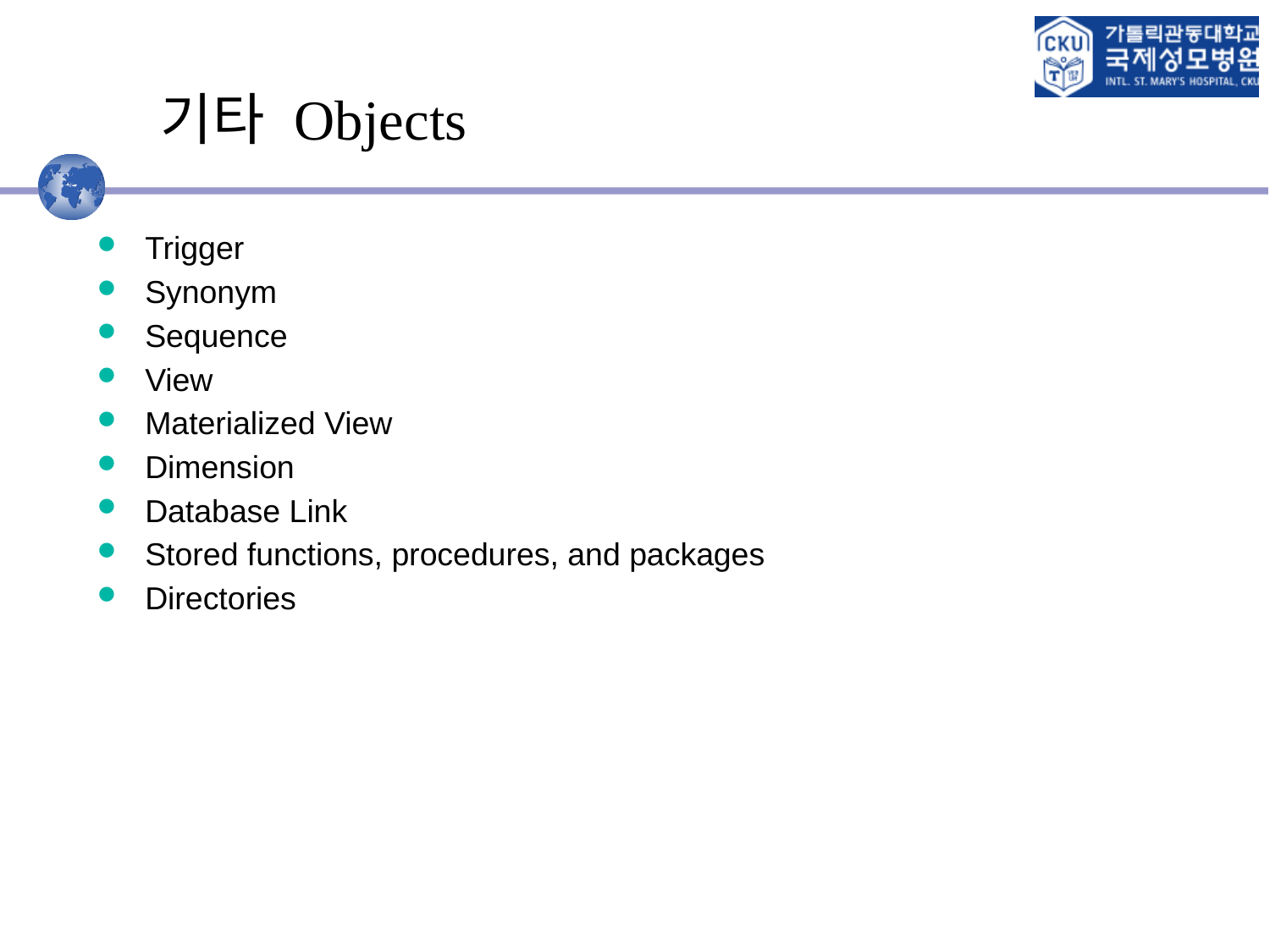

기타 Objects

Trigger
Synonym
Sequence
View
Materialized View
Dimension
Database Link
Stored functions, procedures, and packages
Directories